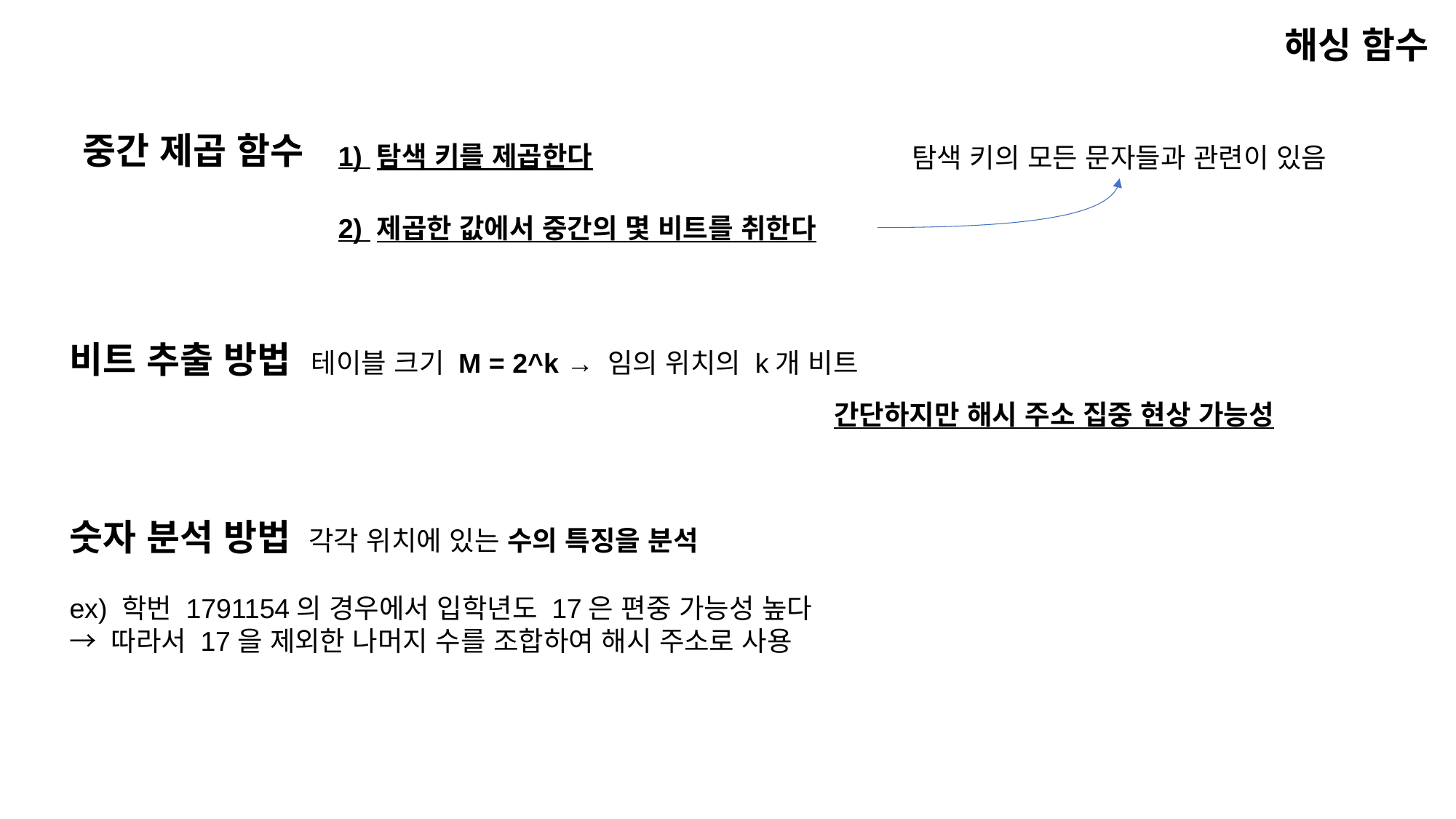

해싱 함수
중간 제곱 함수
1) 탐색 키를 제곱한다
탐색 키의 모든 문자들과 관련이 있음
2) 제곱한 값에서 중간의 몇 비트를 취한다
비트 추출 방법  테이블 크기 M = 2^k → 임의 위치의 k개 비트

간단하지만 해시 주소 집중 현상 가능성
숫자 분석 방법  각각 위치에 있는 수의 특징을 분석

ex) 학번 1791154의 경우에서 입학년도 17은 편중 가능성 높다
→ 따라서 17을 제외한 나머지 수를 조합하여 해시 주소로 사용